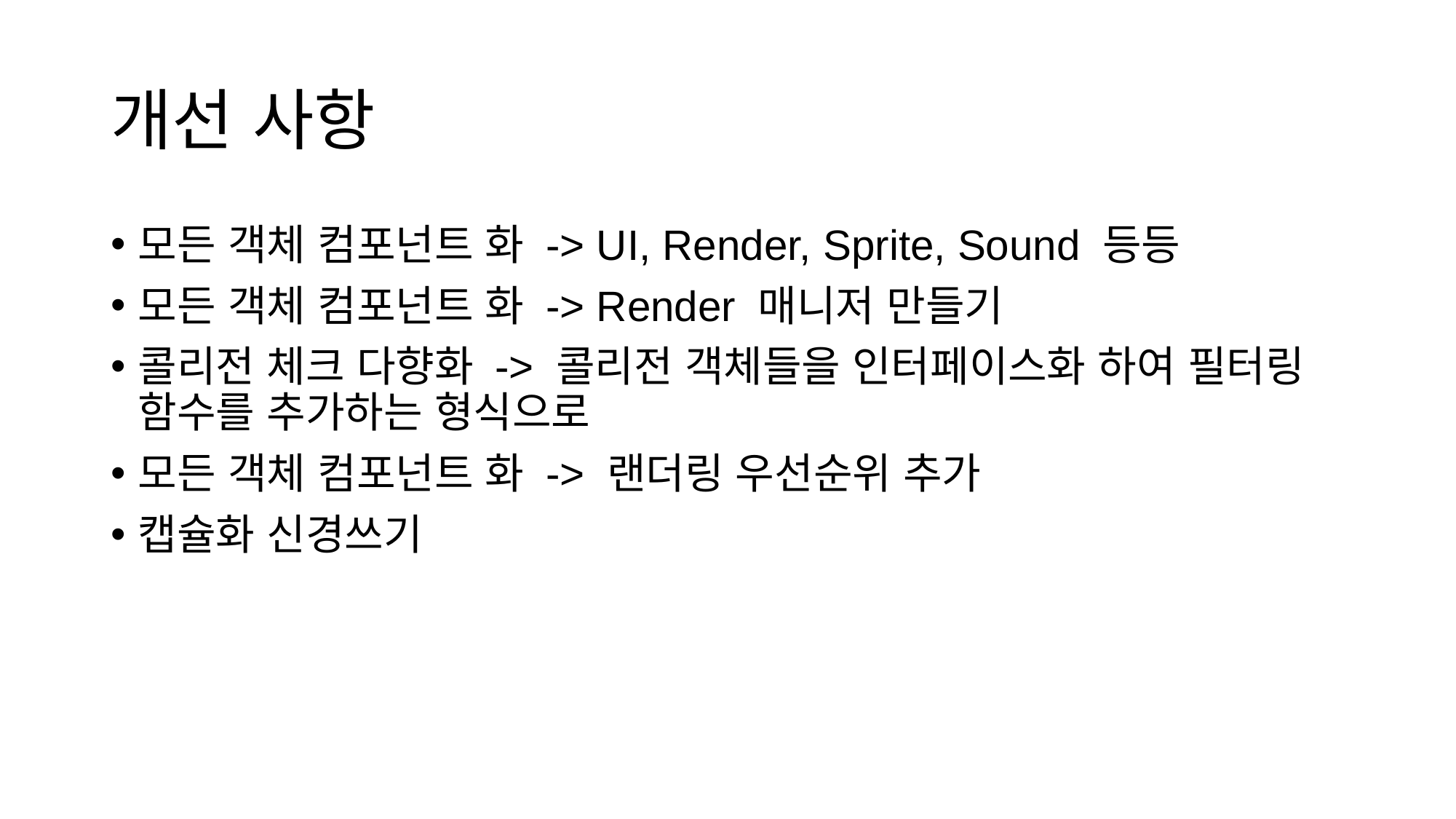

# 개선 사항
모든 객체 컴포넌트 화 -> UI, Render, Sprite, Sound 등등
모든 객체 컴포넌트 화 -> Render 매니저 만들기
콜리전 체크 다향화 -> 콜리전 객체들을 인터페이스화 하여 필터링 함수를 추가하는 형식으로
모든 객체 컴포넌트 화 -> 랜더링 우선순위 추가
캡슐화 신경쓰기